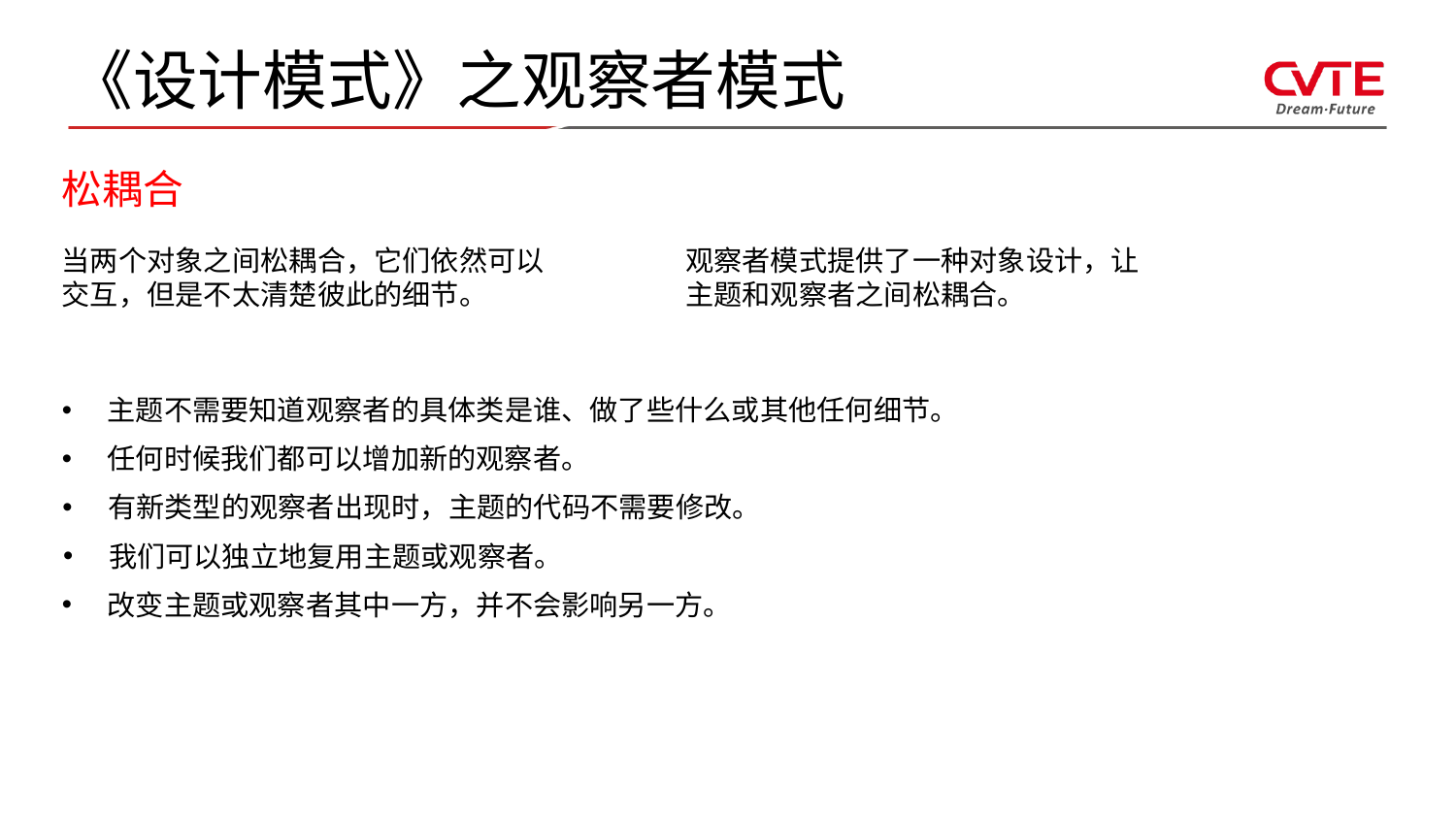

# 《设计模式》之观察者模式
松耦合
当两个对象之间松耦合，它们依然可以交互，但是不太清楚彼此的细节。
观察者模式提供了一种对象设计，让主题和观察者之间松耦合。
主题不需要知道观察者的具体类是谁、做了些什么或其他任何细节。
任何时候我们都可以增加新的观察者。
有新类型的观察者出现时，主题的代码不需要修改。
我们可以独立地复用主题或观察者。
改变主题或观察者其中一方，并不会影响另一方。
10